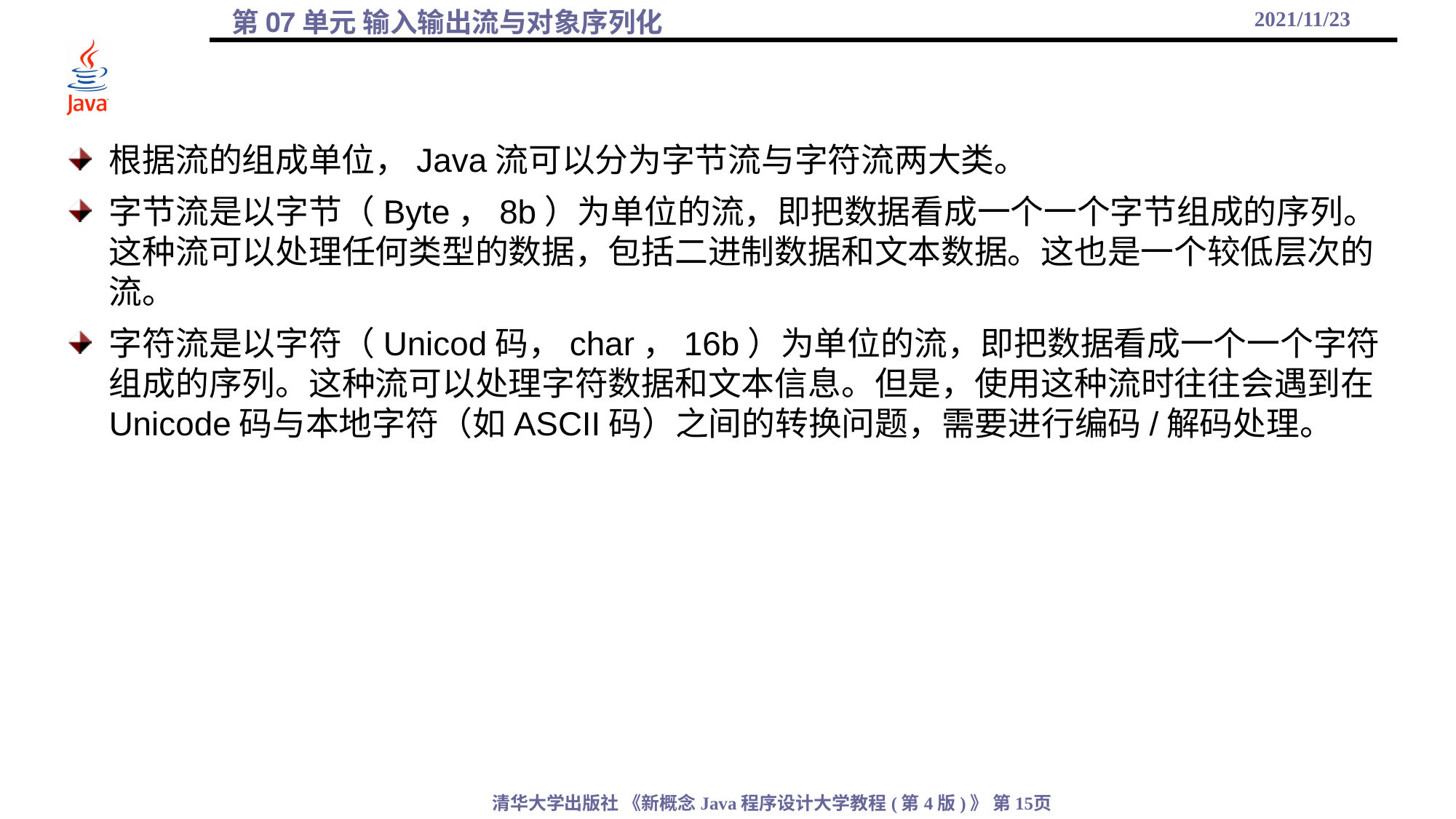

2021/11/23
根据流的组成单位，Java流可以分为字节流与字符流两大类。
字节流是以字节（Byte，8b）为单位的流，即把数据看成一个一个字节组成的序列。这种流可以处理任何类型的数据，包括二进制数据和文本数据。这也是一个较低层次的流。
字符流是以字符（Unicod码，char，16b）为单位的流，即把数据看成一个一个字符组成的序列。这种流可以处理字符数据和文本信息。但是，使用这种流时往往会遇到在 Unicode码与本地字符（如ASCII码）之间的转换问题，需要进行编码/解码处理。